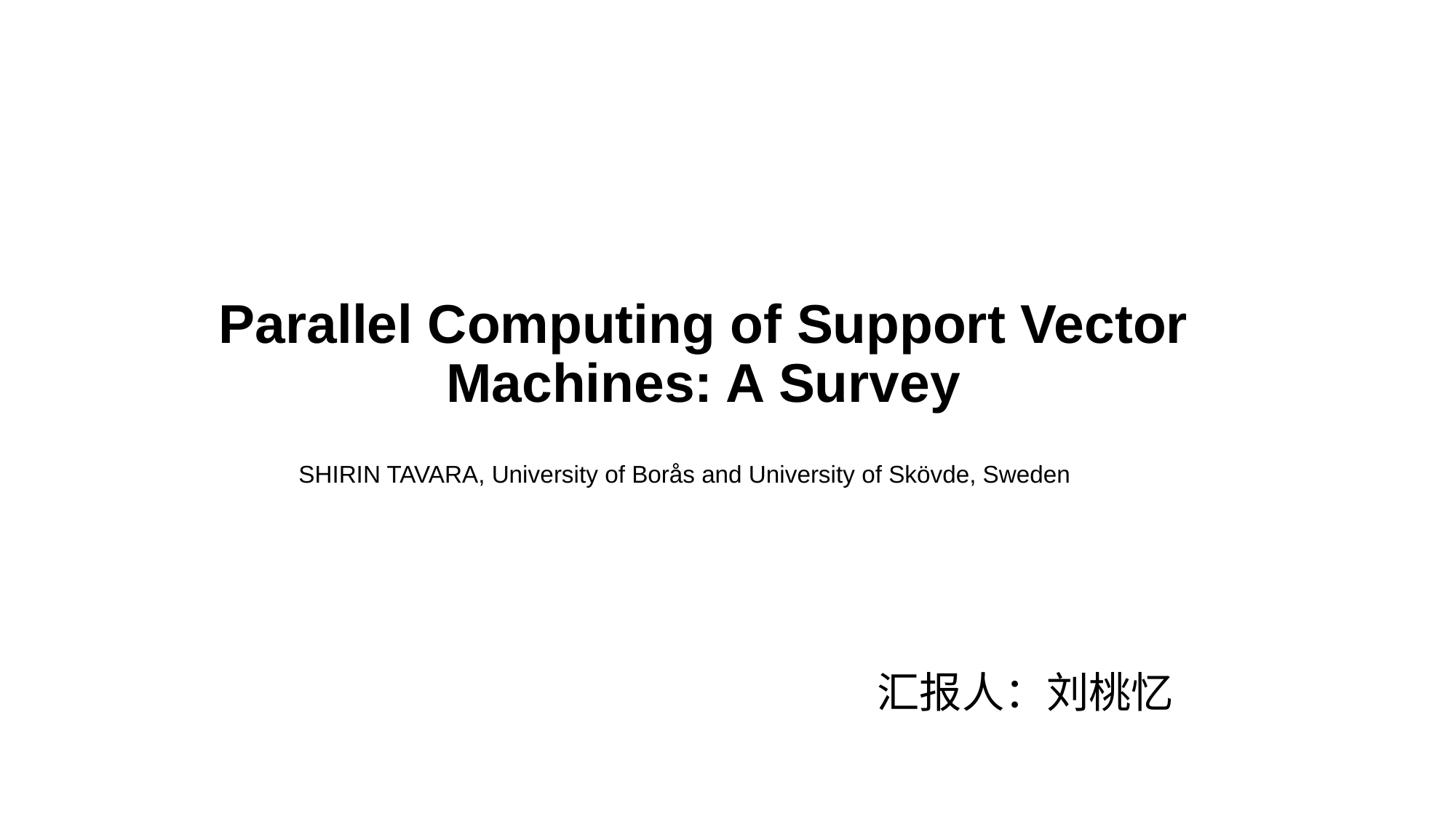

# Parallel Computing of Support Vector Machines: A Survey
SHIRIN TAVARA, University of Borås and University of Skövde, Sweden
汇报人：刘桃忆